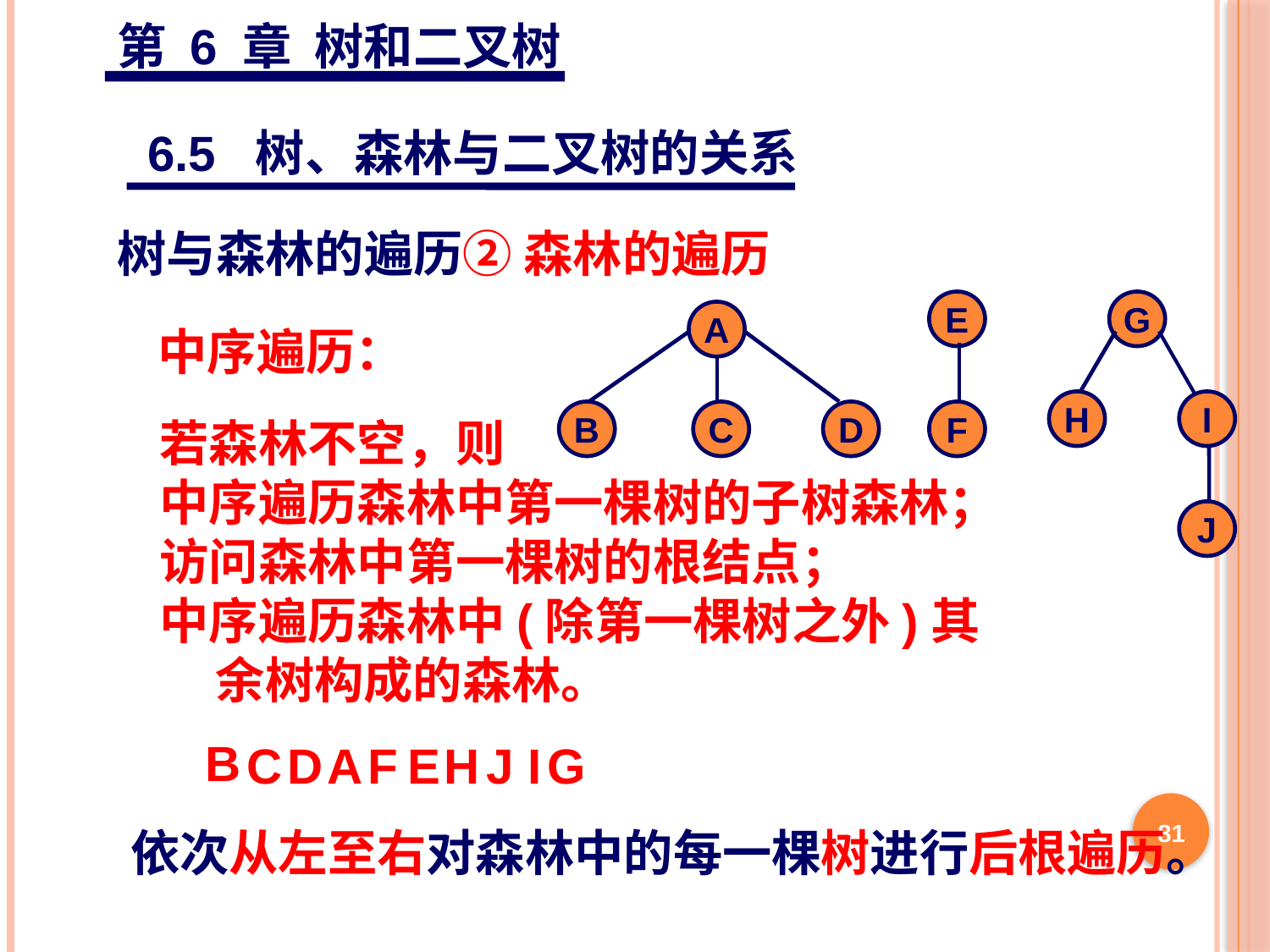

第 6 章  树和二叉树

6.5  树、森林与二叉树的关系

树与森林的遍历
②森林的遍历
E

F
G

H
I

J
A

B
C
D
中序遍历：
若森林不空，则
中序遍历森林中第一棵树的子树森林；
访问森林中第一棵树的根结点；
中序遍历森林中(除第一棵树之外)其
     余树构成的森林。
B
C
D
A
F
E
H
J
I
G
81
依次从左至右对森林中的每一棵树进行后根遍历。